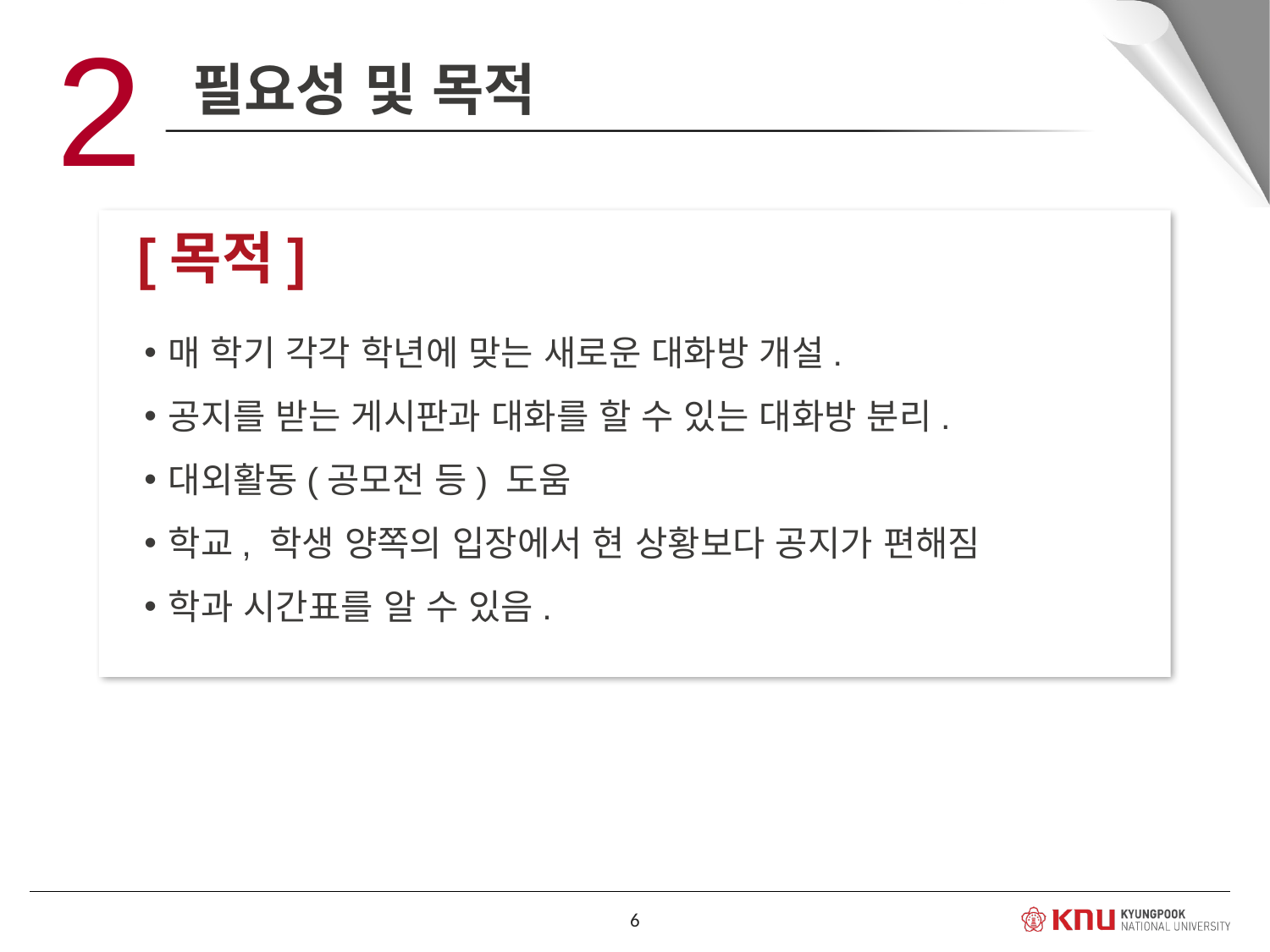

2
필요성 및 목적

[목적]
매 학기 각각 학년에 맞는 새로운 대화방 개설.
공지를 받는 게시판과 대화를 할 수 있는 대화방 분리.
대외활동(공모전 등) 도움
학교, 학생 양쪽의 입장에서 현 상황보다 공지가 편해짐
학과 시간표를 알 수 있음.
6